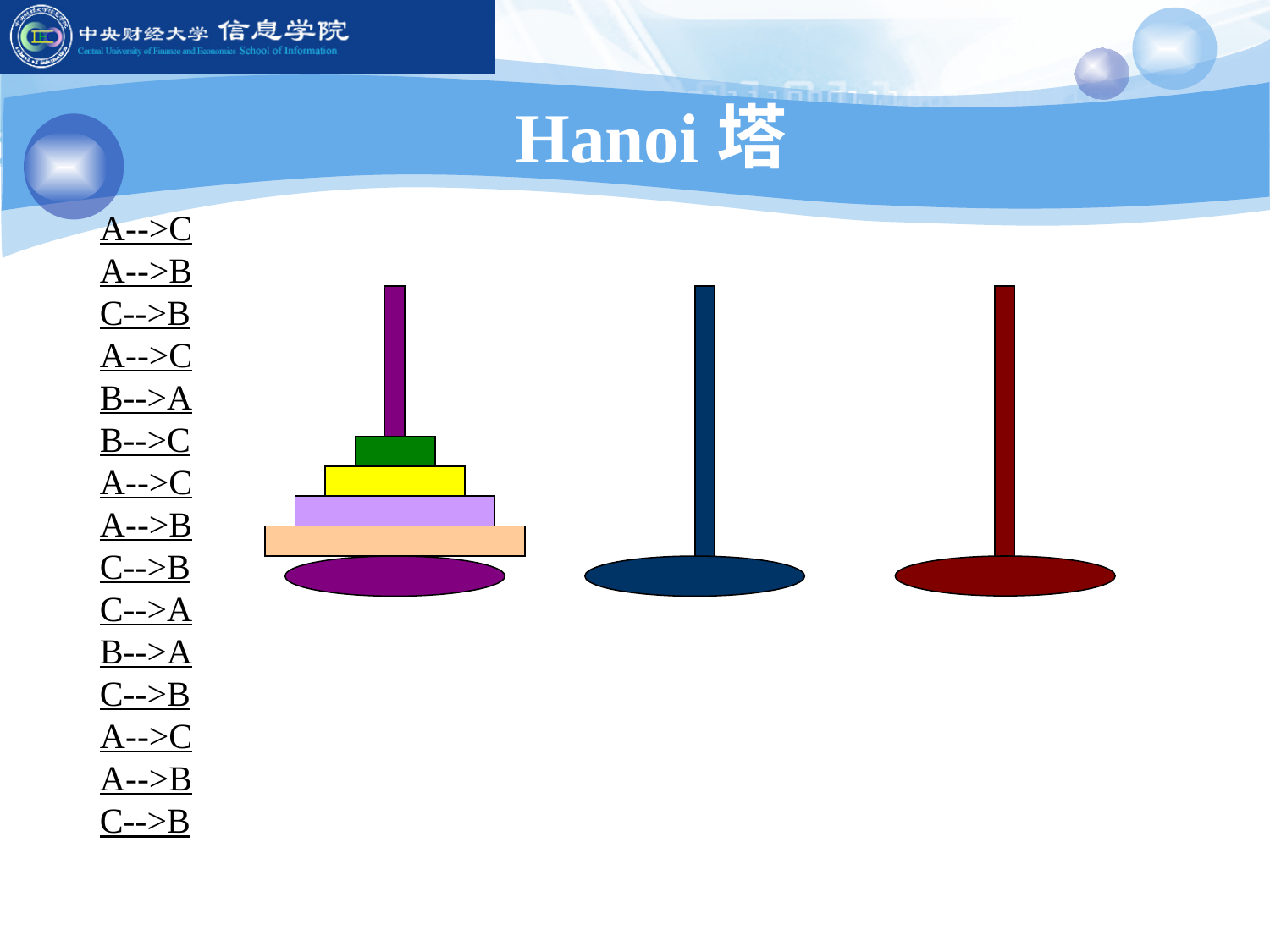

Hanoi塔
A-->C
A-->B
C-->B
A-->C
B-->A
B-->C
A-->C
A-->B
C-->B
C-->A
B-->A
C-->B
A-->C
A-->B
C-->B